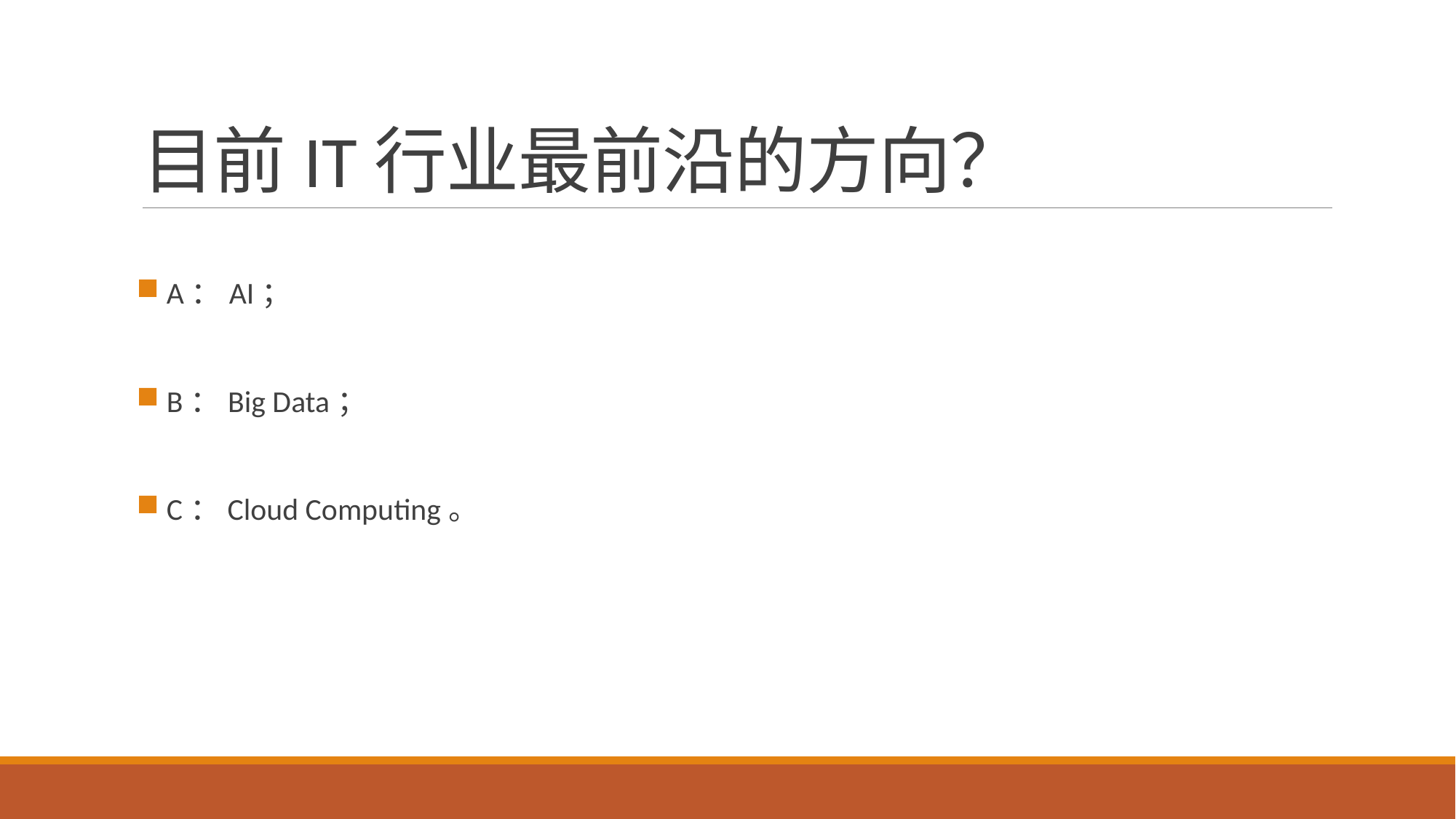

# 目前IT行业最前沿的方向？

 A：AI；

 B：Big Data；

 C：Cloud Computing。